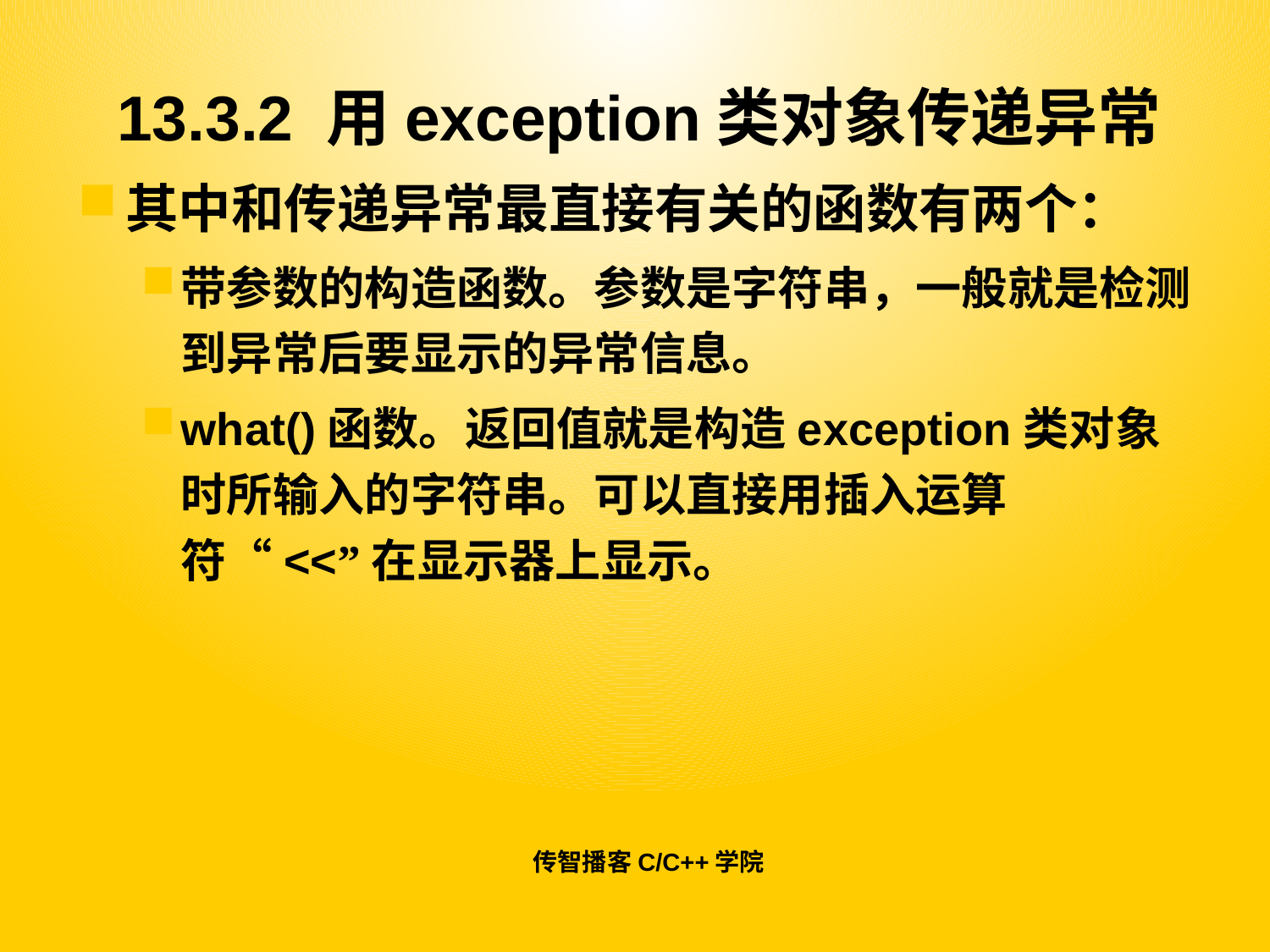

# 13.3.2 用exception类对象传递异常
其中和传递异常最直接有关的函数有两个：
带参数的构造函数。参数是字符串，一般就是检测到异常后要显示的异常信息。
what()函数。返回值就是构造exception类对象时所输入的字符串。可以直接用插入运算符“<<”在显示器上显示。
传智播客C/C++学院